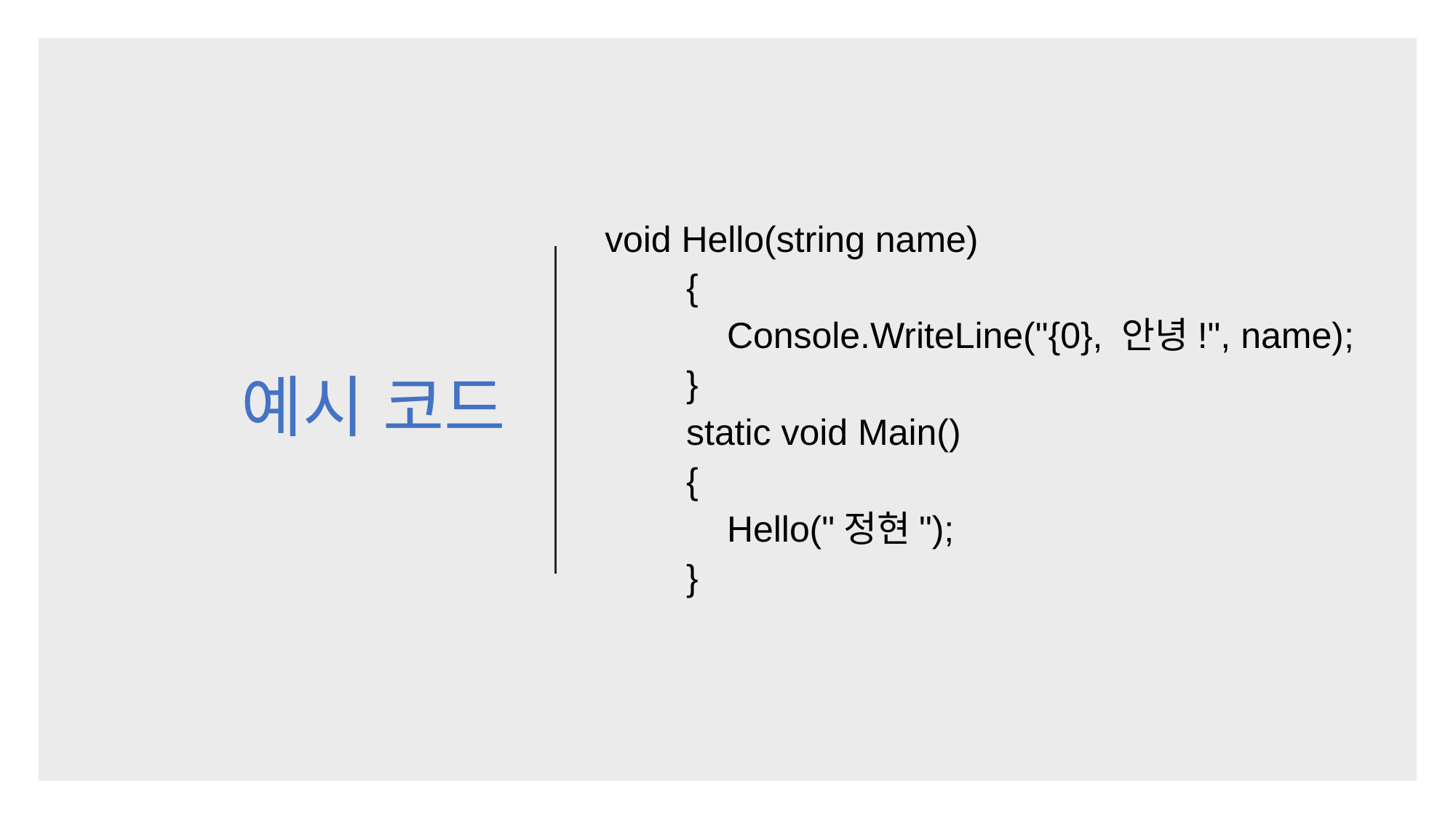

# 예시 코드
void Hello(string name)
        {
            Console.WriteLine("{0}, 안녕!", name);
        }
        static void Main()
        {
            Hello("정현");
        }